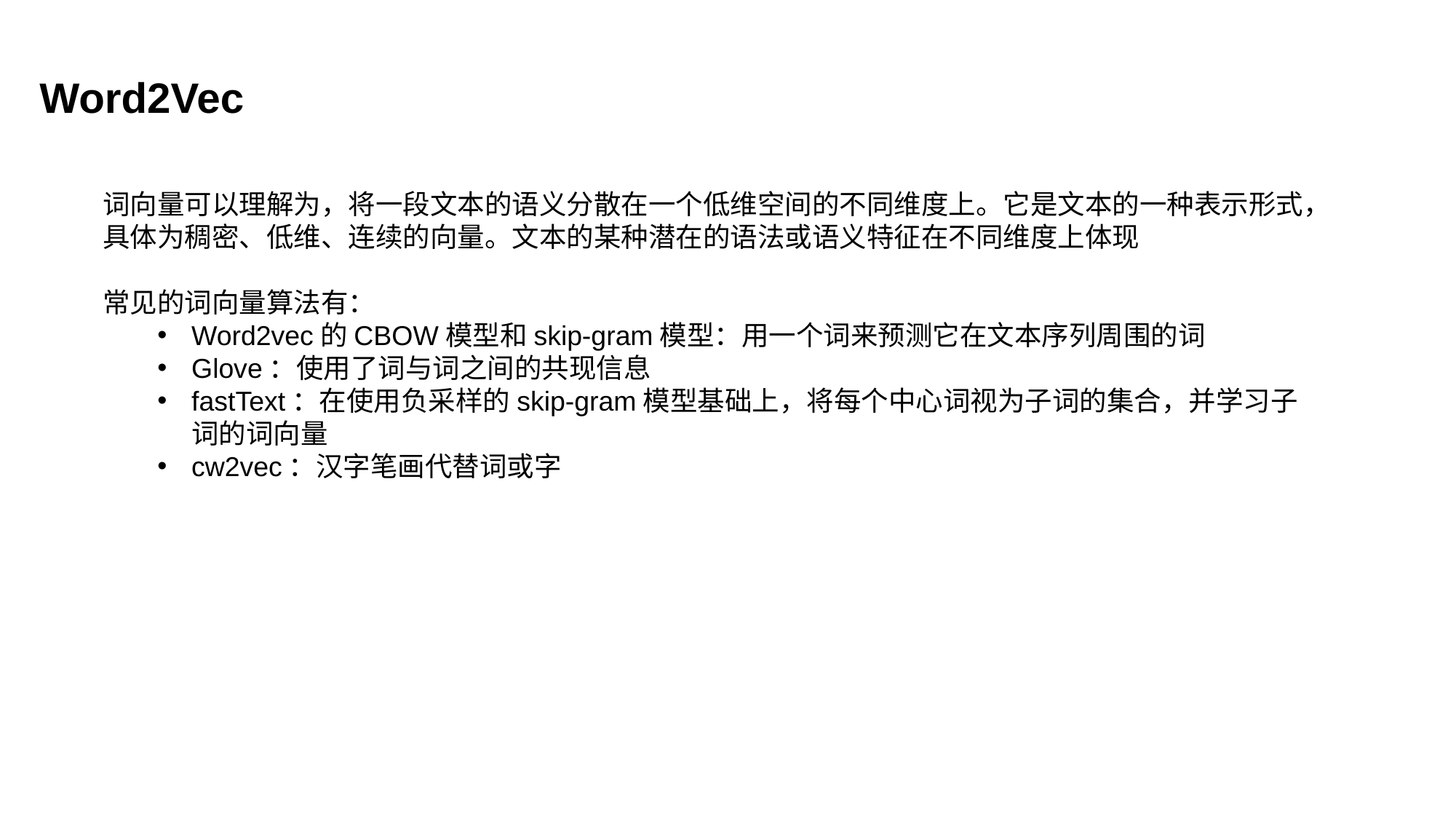

Word2Vec
词向量可以理解为，将一段文本的语义分散在一个低维空间的不同维度上。它是文本的一种表示形式，具体为稠密、低维、连续的向量。文本的某种潜在的语法或语义特征在不同维度上体现

常见的词向量算法有：
Word2vec的CBOW模型和skip-gram模型：用一个词来预测它在文本序列周围的词
Glove：使用了词与词之间的共现信息
fastText：在使用负采样的skip-gram模型基础上，将每个中心词视为子词的集合，并学习子词的词向量
cw2vec：汉字笔画代替词或字